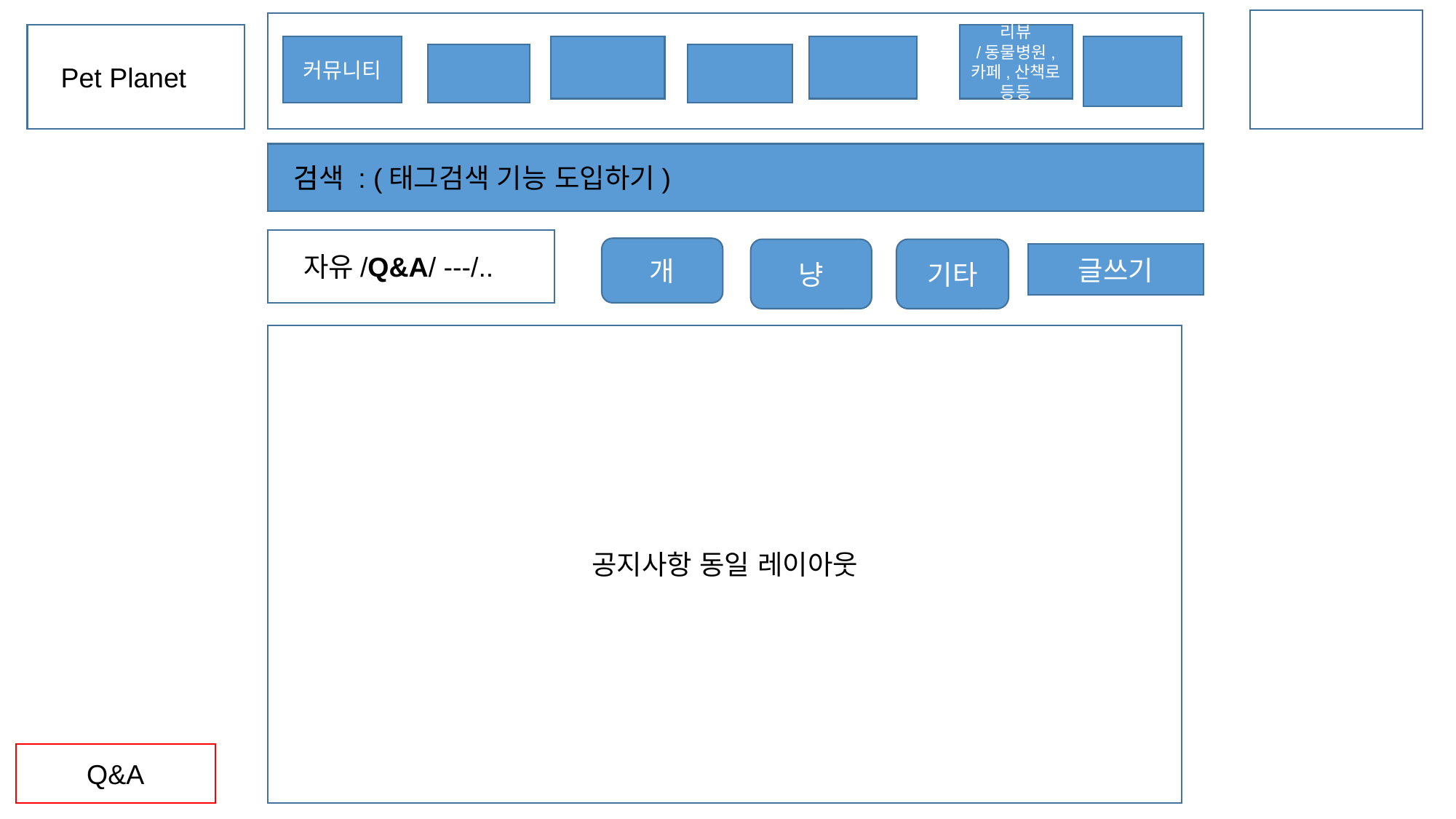

Pet Planet
리뷰
/동물병원, 카페,산책로 등등
커뮤니티

검
검색 : (태그검색 기능 도입하기)

개
냥
기타
자유/Q&A/ ---/..
글쓰기
공지사항 동일 레이아웃
Q&A